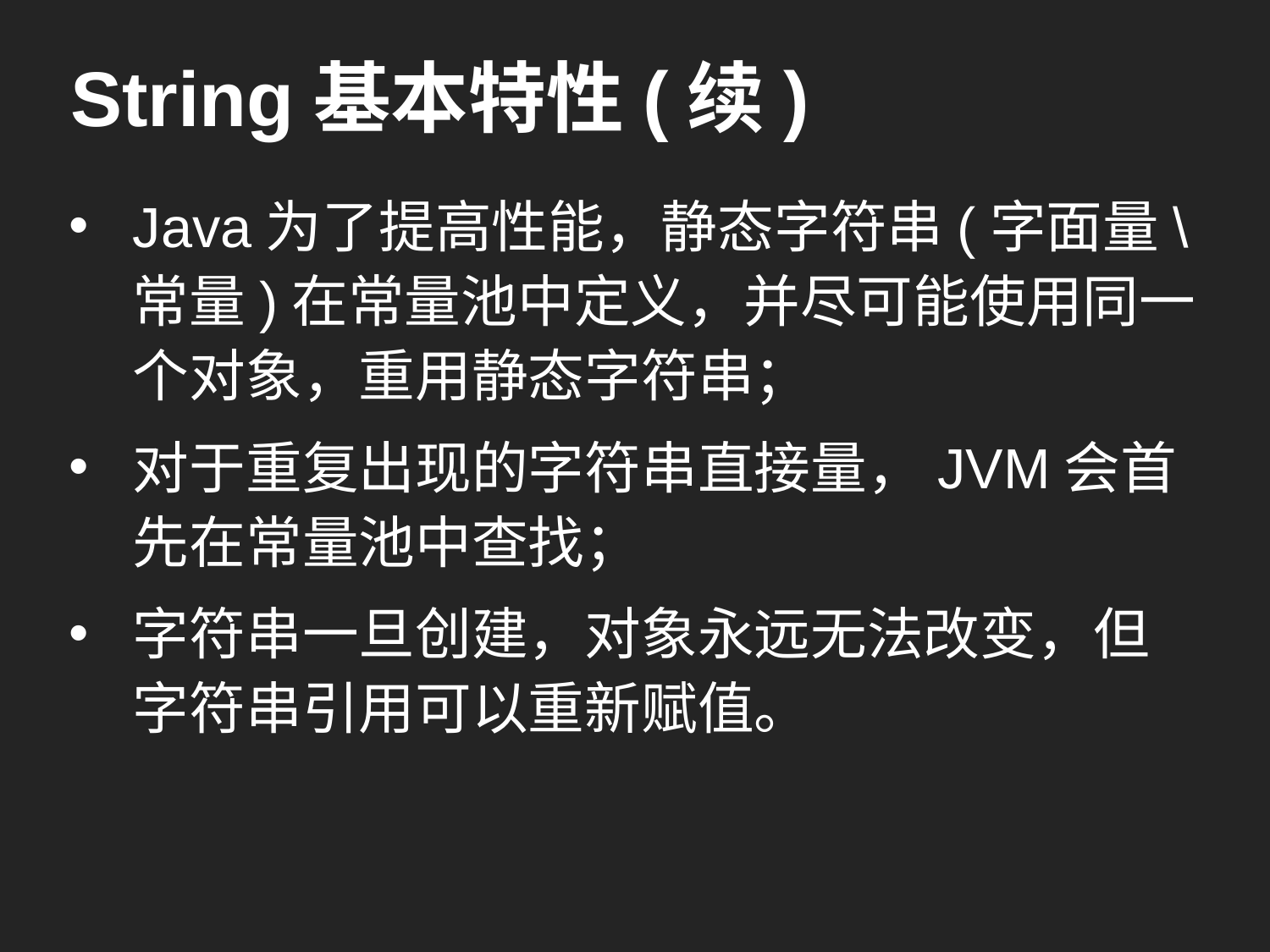

# String基本特性(续)
Java为了提高性能，静态字符串(字面量\常量)在常量池中定义，并尽可能使用同一个对象，重用静态字符串；
对于重复出现的字符串直接量，JVM会首先在常量池中查找；
字符串一旦创建，对象永远无法改变，但字符串引用可以重新赋值。